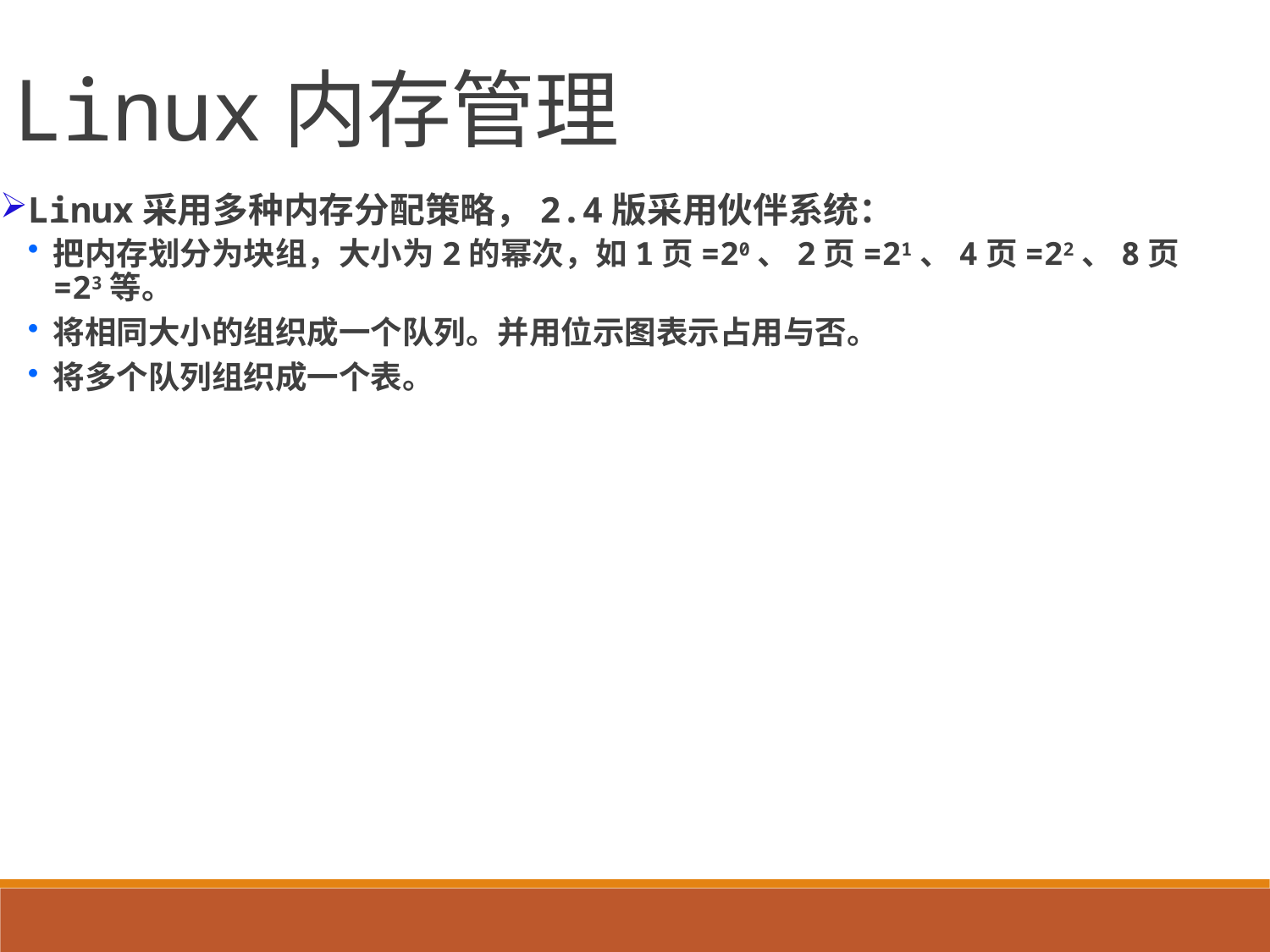

Linux内存管理
Linux采用多种内存分配策略，2.4版采用伙伴系统：
把内存划分为块组，大小为2的幂次，如1页=20、2页=21、4页=22、8页=23等。
将相同大小的组织成一个队列。并用位示图表示占用与否。
将多个队列组织成一个表。